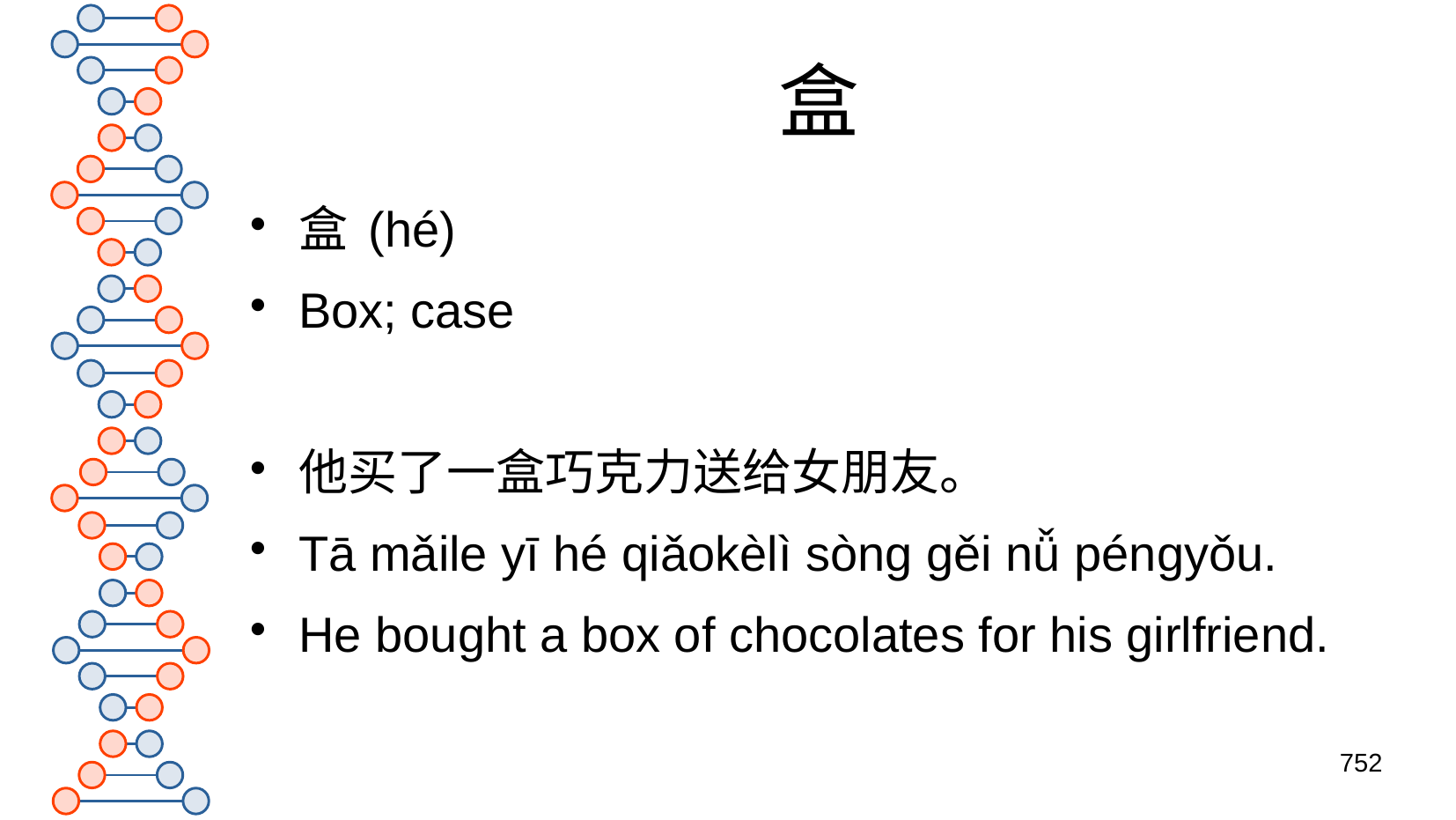

# 盒
盒 (hé)
Box; case

他买了一盒巧克力送给女朋友。
Tā mǎile yī hé qiǎokèlì sòng gěi nǚ péngyǒu.
He bought a box of chocolates for his girlfriend.

752